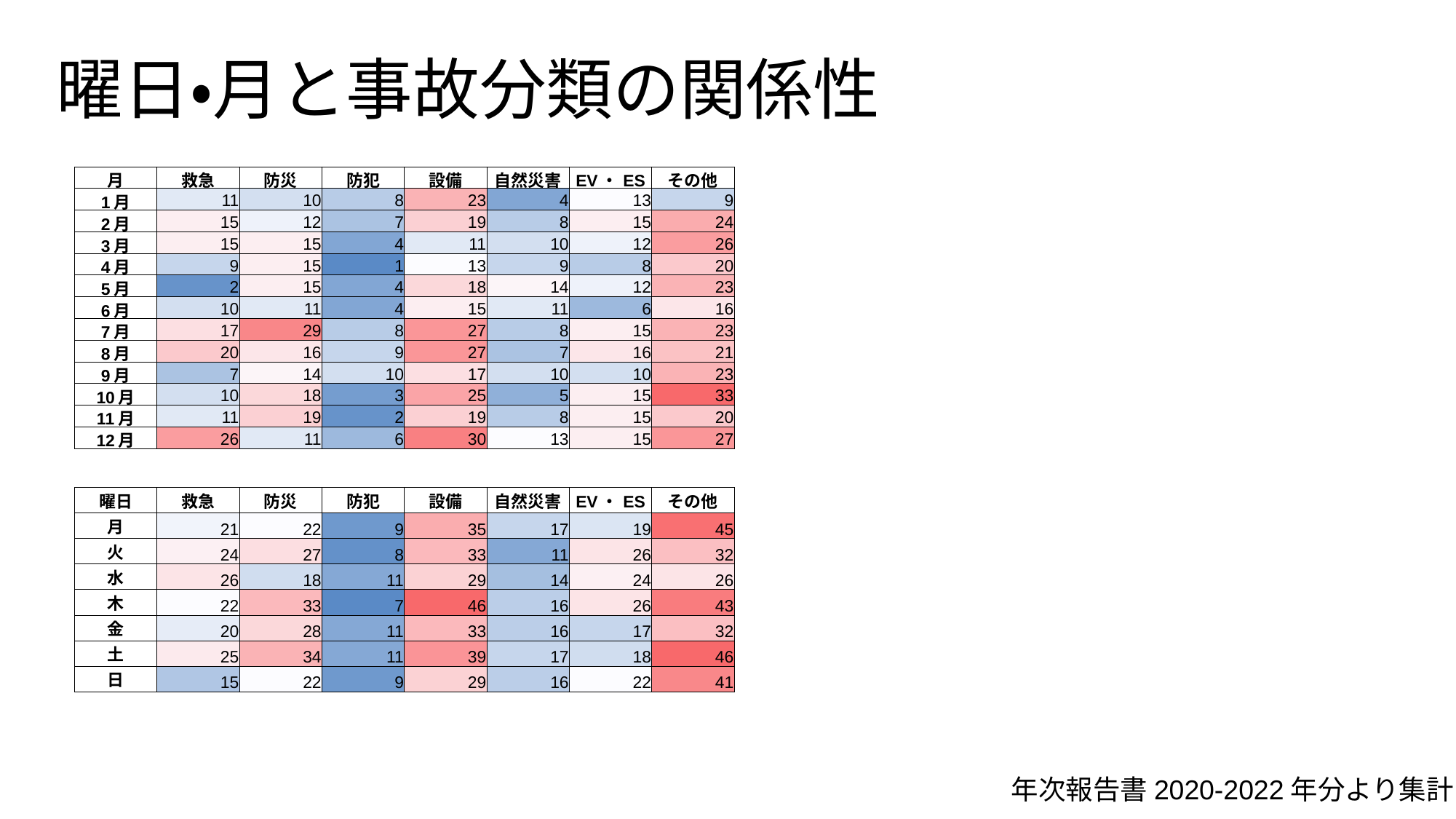

# 曜日・月と事故分類の関係性
| 月 | 救急 | 防災 | 防犯 | 設備 | 自然災害 | EV・ES | その他 |
| --- | --- | --- | --- | --- | --- | --- | --- |
| 1月 | 11 | 10 | 8 | 23 | 4 | 13 | 9 |
| 2月 | 15 | 12 | 7 | 19 | 8 | 15 | 24 |
| 3月 | 15 | 15 | 4 | 11 | 10 | 12 | 26 |
| 4月 | 9 | 15 | 1 | 13 | 9 | 8 | 20 |
| 5月 | 2 | 15 | 4 | 18 | 14 | 12 | 23 |
| 6月 | 10 | 11 | 4 | 15 | 11 | 6 | 16 |
| 7月 | 17 | 29 | 8 | 27 | 8 | 15 | 23 |
| 8月 | 20 | 16 | 9 | 27 | 7 | 16 | 21 |
| 9月 | 7 | 14 | 10 | 17 | 10 | 10 | 23 |
| 10月 | 10 | 18 | 3 | 25 | 5 | 15 | 33 |
| 11月 | 11 | 19 | 2 | 19 | 8 | 15 | 20 |
| 12月 | 26 | 11 | 6 | 30 | 13 | 15 | 27 |
| 曜日 | 救急 | 防災 | 防犯 | 設備 | 自然災害 | EV・ES | その他 |
| --- | --- | --- | --- | --- | --- | --- | --- |
| 月 | 21 | 22 | 9 | 35 | 17 | 19 | 45 |
| 火 | 24 | 27 | 8 | 33 | 11 | 26 | 32 |
| 水 | 26 | 18 | 11 | 29 | 14 | 24 | 26 |
| 木 | 22 | 33 | 7 | 46 | 16 | 26 | 43 |
| 金 | 20 | 28 | 11 | 33 | 16 | 17 | 32 |
| 土 | 25 | 34 | 11 | 39 | 17 | 18 | 46 |
| 日 | 15 | 22 | 9 | 29 | 16 | 22 | 41 |
年次報告書2020-2022年分より集計